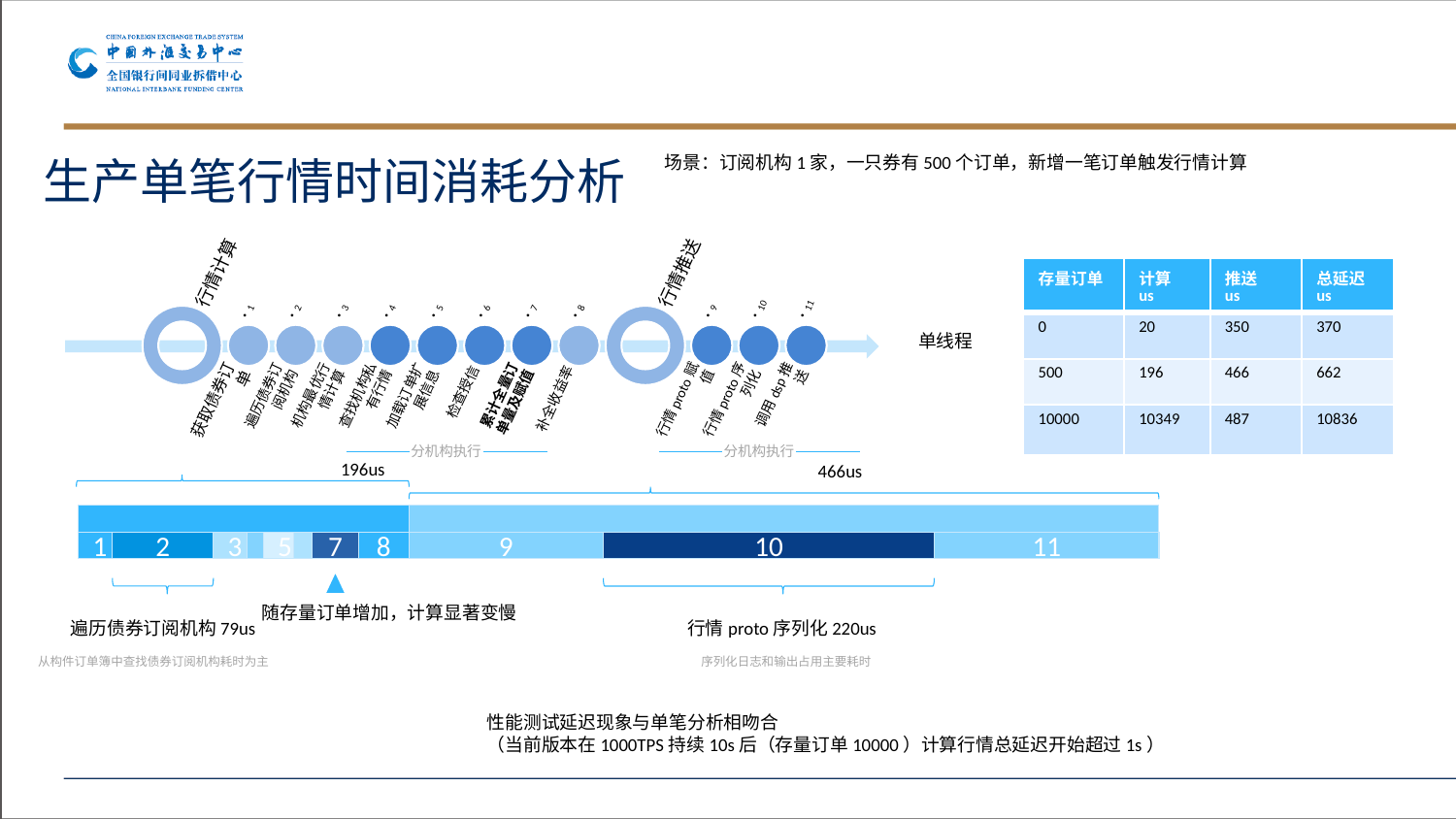

场景：订阅机构1家，一只券有500个订单，新增一笔订单触发行情计算
# 生产单笔行情时间消耗分析
行情计算
获取债券订单
1
遍历债券订阅机构
2
机构最优行情计算
3
查找机构私有行情
4
加载订单扩展信息
5
检查授信
6
累计全量订单量及赋值
7
补全收益率
8
行情推送
行情proto赋值
9
行情proto序列化
10
调用dsp推送
11
| 存量订单 | 计算 us | 推送 us | 总延迟us |
| --- | --- | --- | --- |
| 0 | 20 | 350 | 370 |
| 500 | 196 | 466 | 662 |
| 10000 | 10349 | 487 | 10836 |

单线程

分机构执行
分机构执行
196us
466us

1
2
3

5

7
8
9
10
11

随存量订单增加，计算显著变慢
遍历债券订阅机构79us
行情proto序列化220us
从构件订单簿中查找债券订阅机构耗时为主
序列化日志和输出占用主要耗时
性能测试延迟现象与单笔分析相吻合
（当前版本在1000TPS持续10s后（存量订单10000）计算行情总延迟开始超过1s）